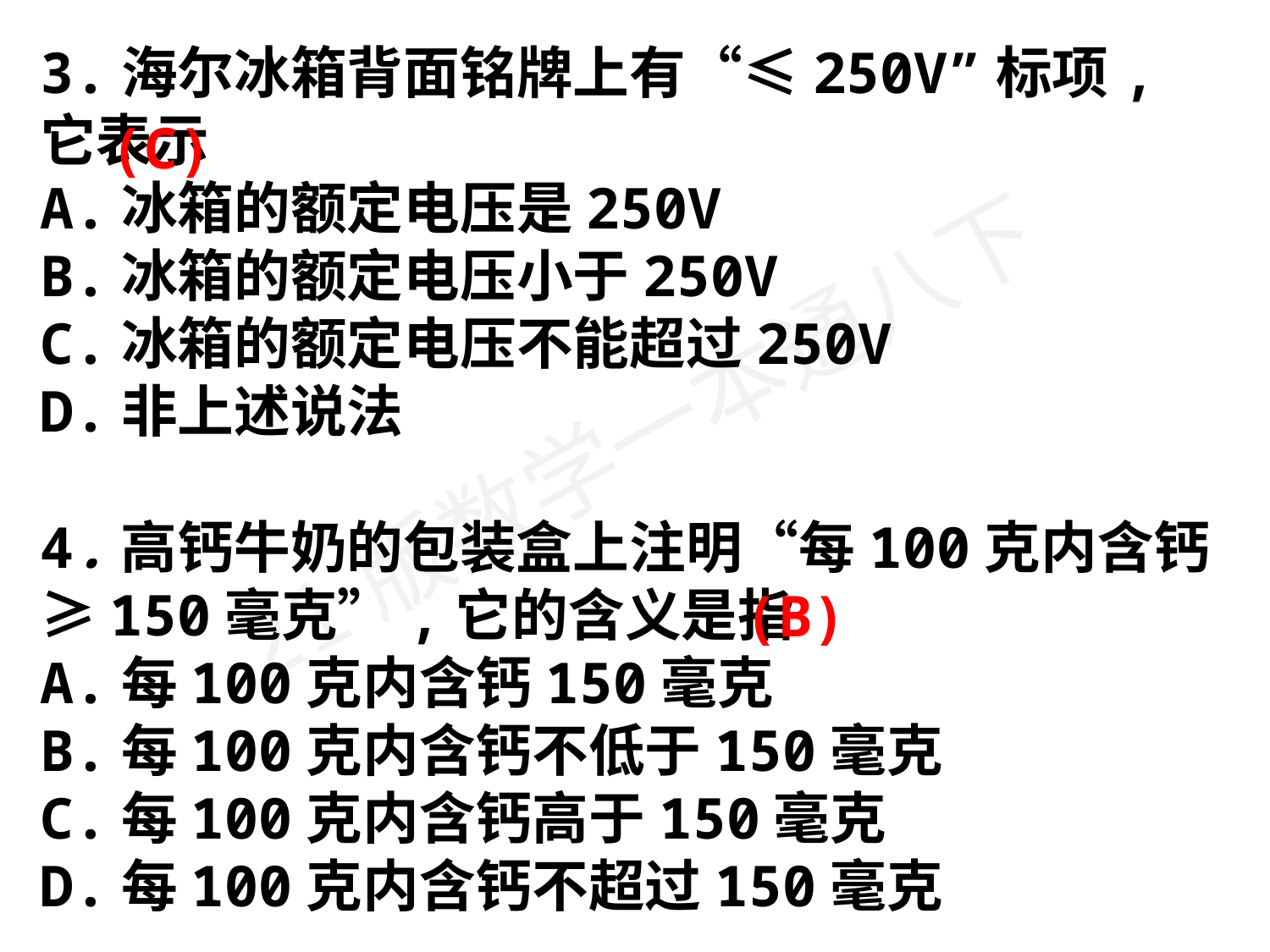

3.海尔冰箱背面铭牌上有“≤250V”标项,它表示
A.冰箱的额定电压是250V
B.冰箱的额定电压小于250V
C.冰箱的额定电压不能超过250V
D.非上述说法
(C)
4.高钙牛奶的包装盒上注明“每100克内含钙≥150毫克”,它的含义是指
A.每100克内含钙150毫克
B.每100克内含钙不低于150毫克
C.每100克内含钙高于150毫克
D.每100克内含钙不超过150毫克
(B)